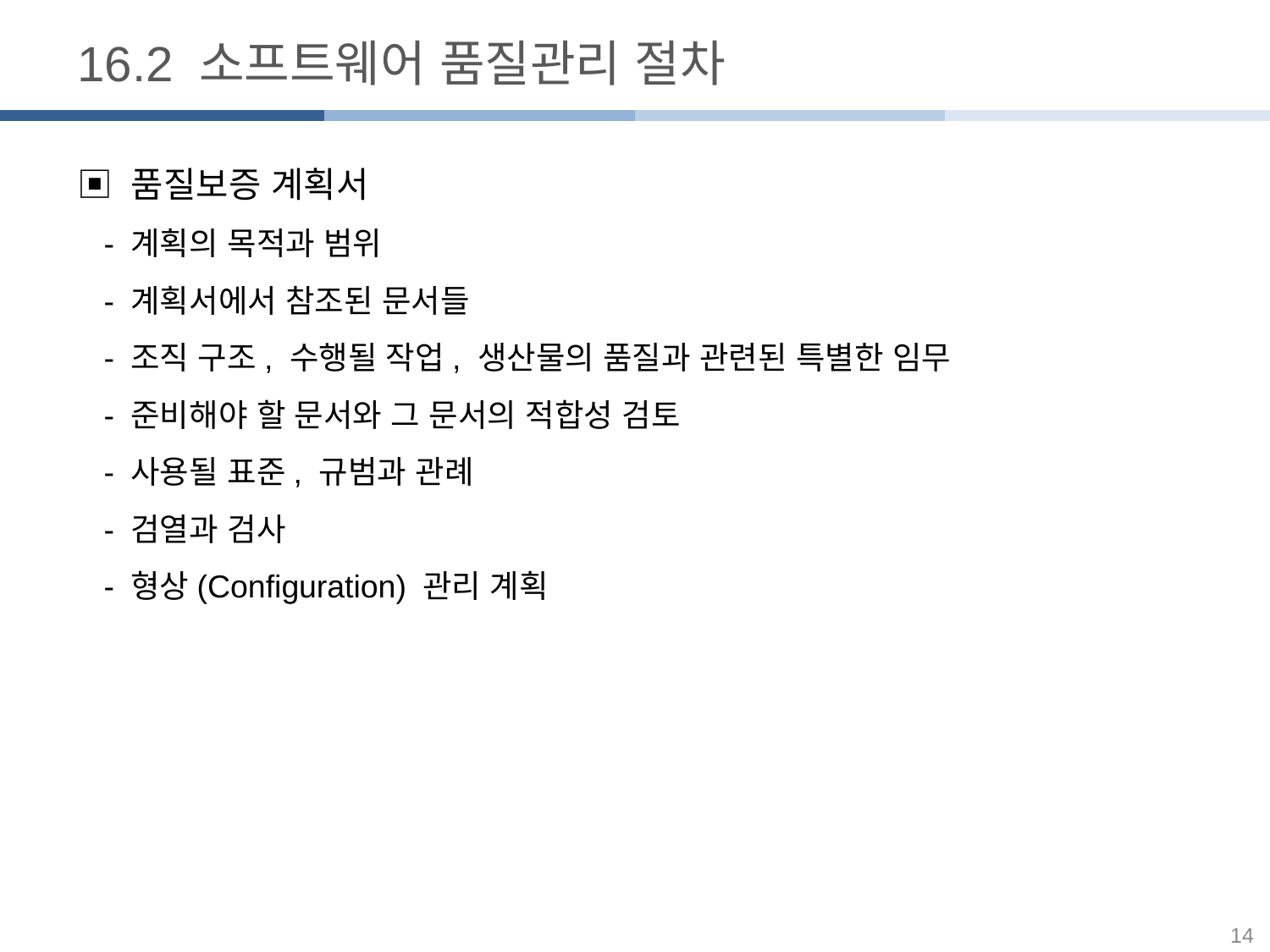

16.2 소프트웨어 품질관리 절차
▣ 품질보증 계획서
   - 계획의 목적과 범위
   - 계획서에서 참조된 문서들
   - 조직 구조, 수행될 작업, 생산물의 품질과 관련된 특별한 임무
   - 준비해야 할 문서와 그 문서의 적합성 검토
   - 사용될 표준, 규범과 관례
   - 검열과 검사
   - 형상(Configuration) 관리 계획

14